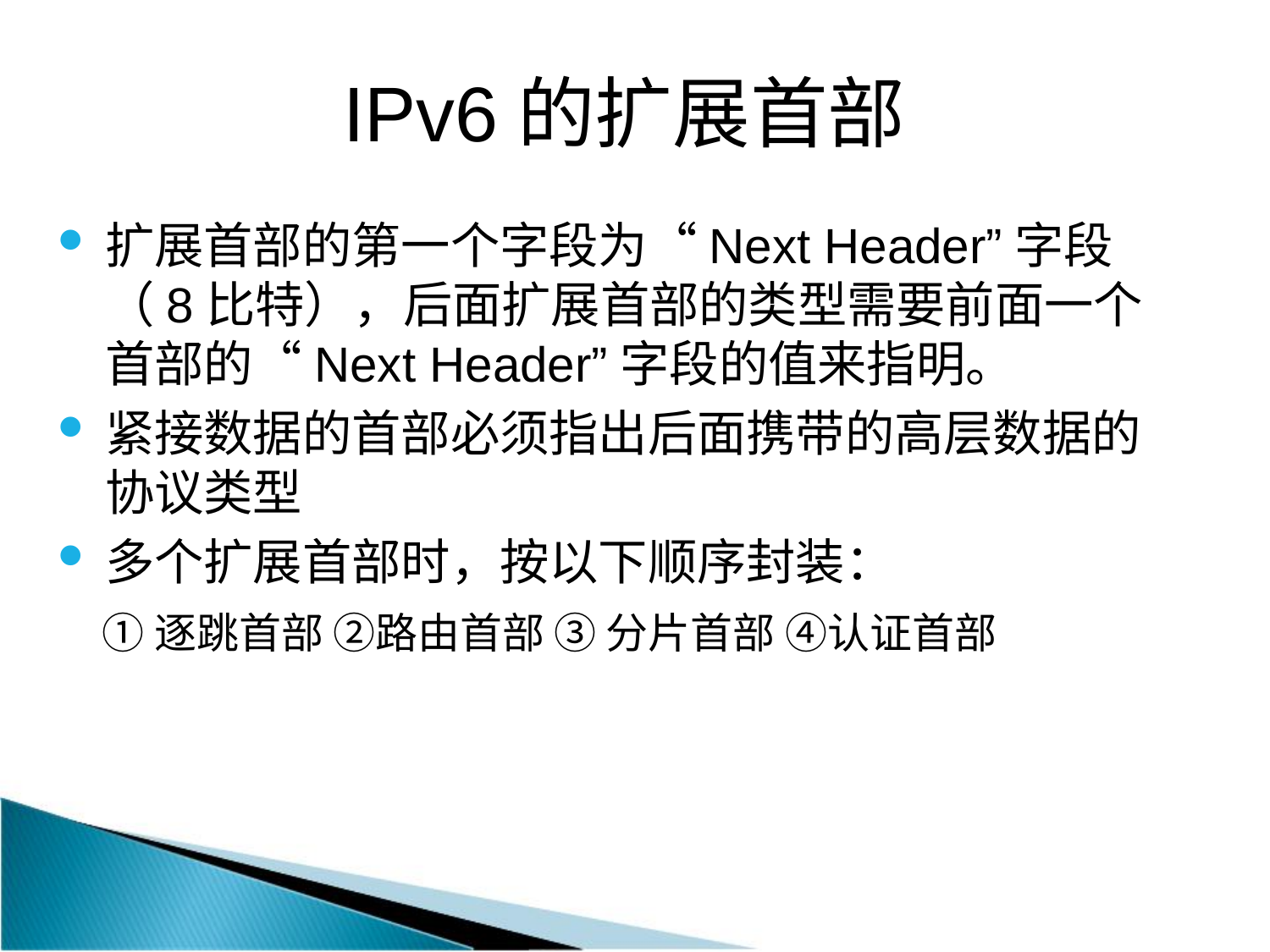

# IPv6的扩展首部
扩展首部的第一个字段为“Next Header”字段（8比特），后面扩展首部的类型需要前面一个首部的“Next Header”字段的值来指明。
紧接数据的首部必须指出后面携带的高层数据的协议类型
多个扩展首部时，按以下顺序封装：
    ①逐跳首部 ②路由首部 ③ 分片首部 ④认证首部